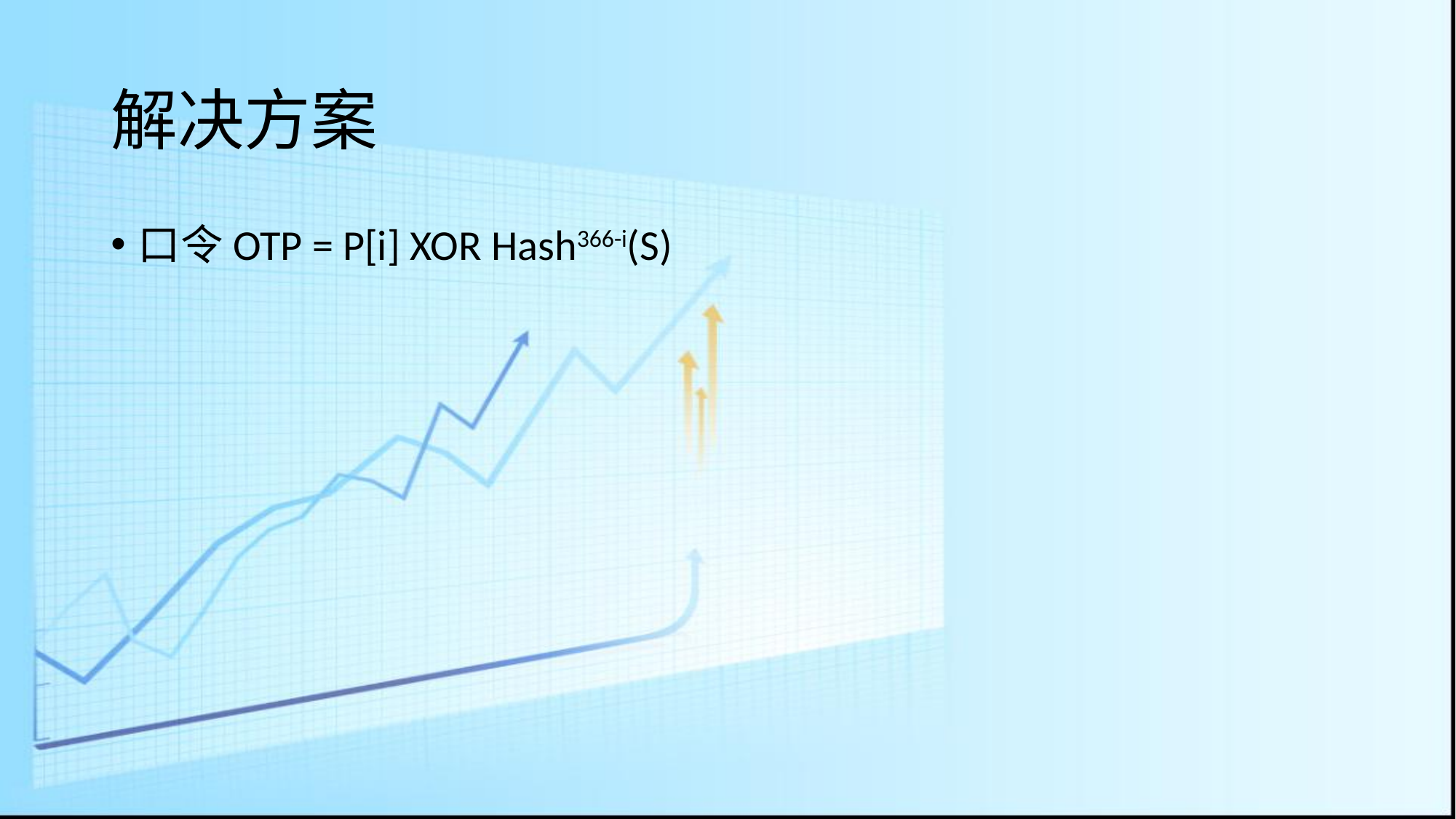

# 解决方案
口令OTP = P[i] XOR Hash366-i(S)